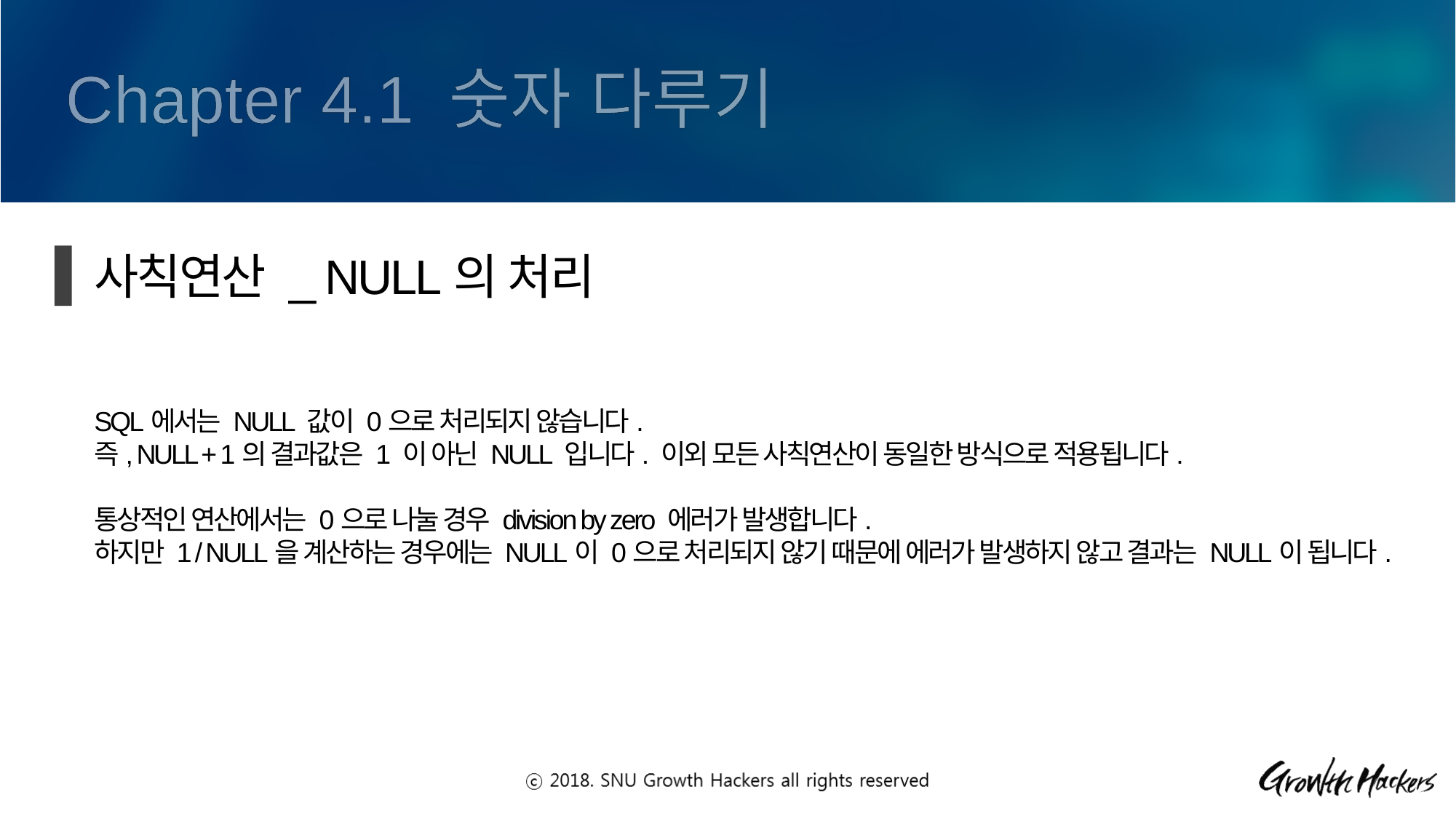

Chapter 4.1 숫자 다루기
사칙연산 _ NULL의 처리

SQL에서는 NULL 값이 0으로 처리되지 않습니다.
즉, NULL + 1의 결과값은 1 이 아닌 NULL 입니다. 이외 모든 사칙연산이 동일한 방식으로 적용됩니다.

통상적인 연산에서는 0으로 나눌 경우 division by zero 에러가 발생합니다.
하지만 1 / NULL을 계산하는 경우에는 NULL이 0으로 처리되지 않기 때문에 에러가 발생하지 않고 결과는 NULL이 됩니다.